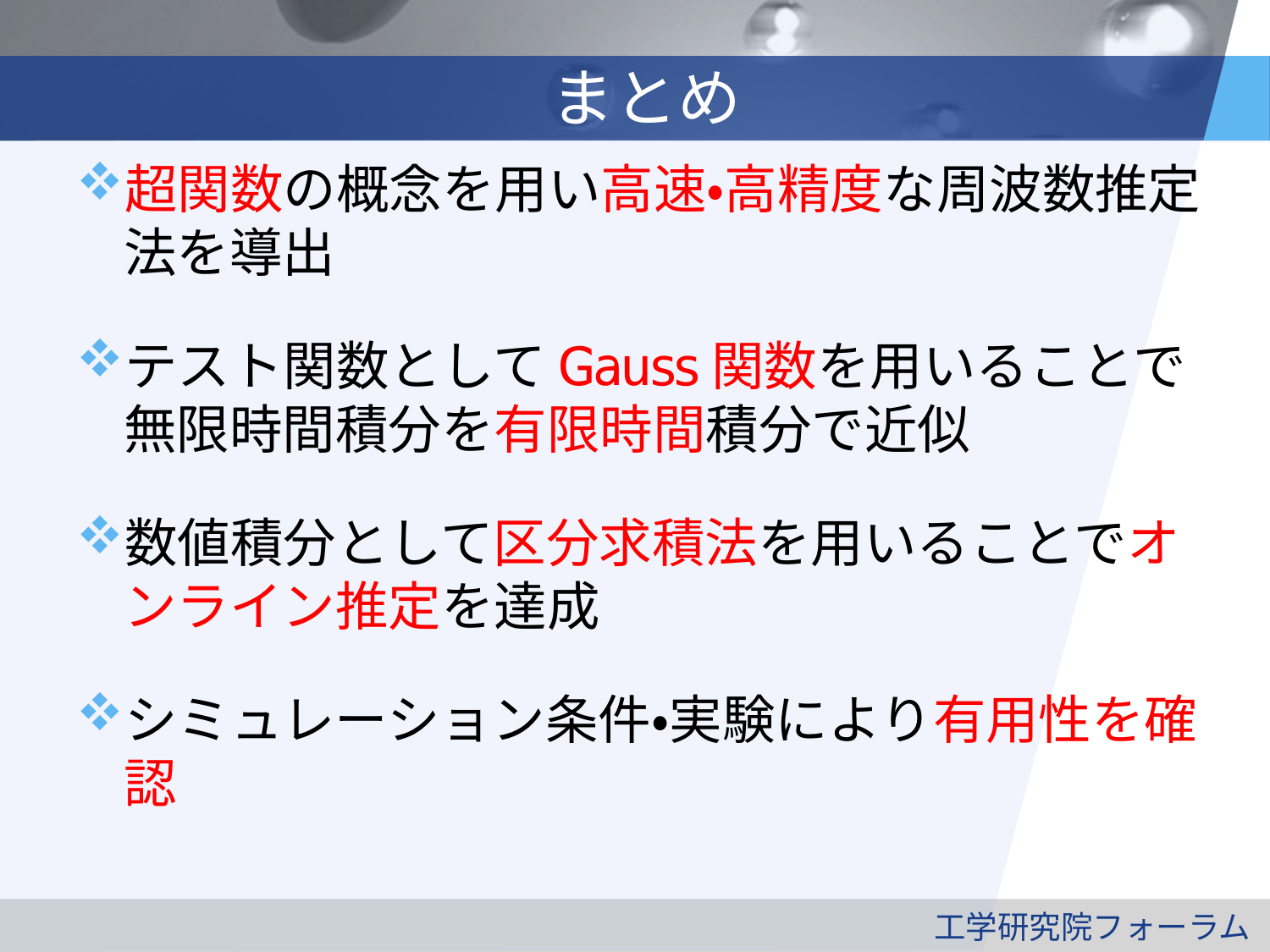

# まとめ
超関数の概念を用い高速・高精度な周波数推定法を導出

テスト関数としてGauss関数を用いることで無限時間積分を有限時間積分で近似

数値積分として区分求積法を用いることでオンライン推定を達成

シミュレーション条件・実験により有用性を確認